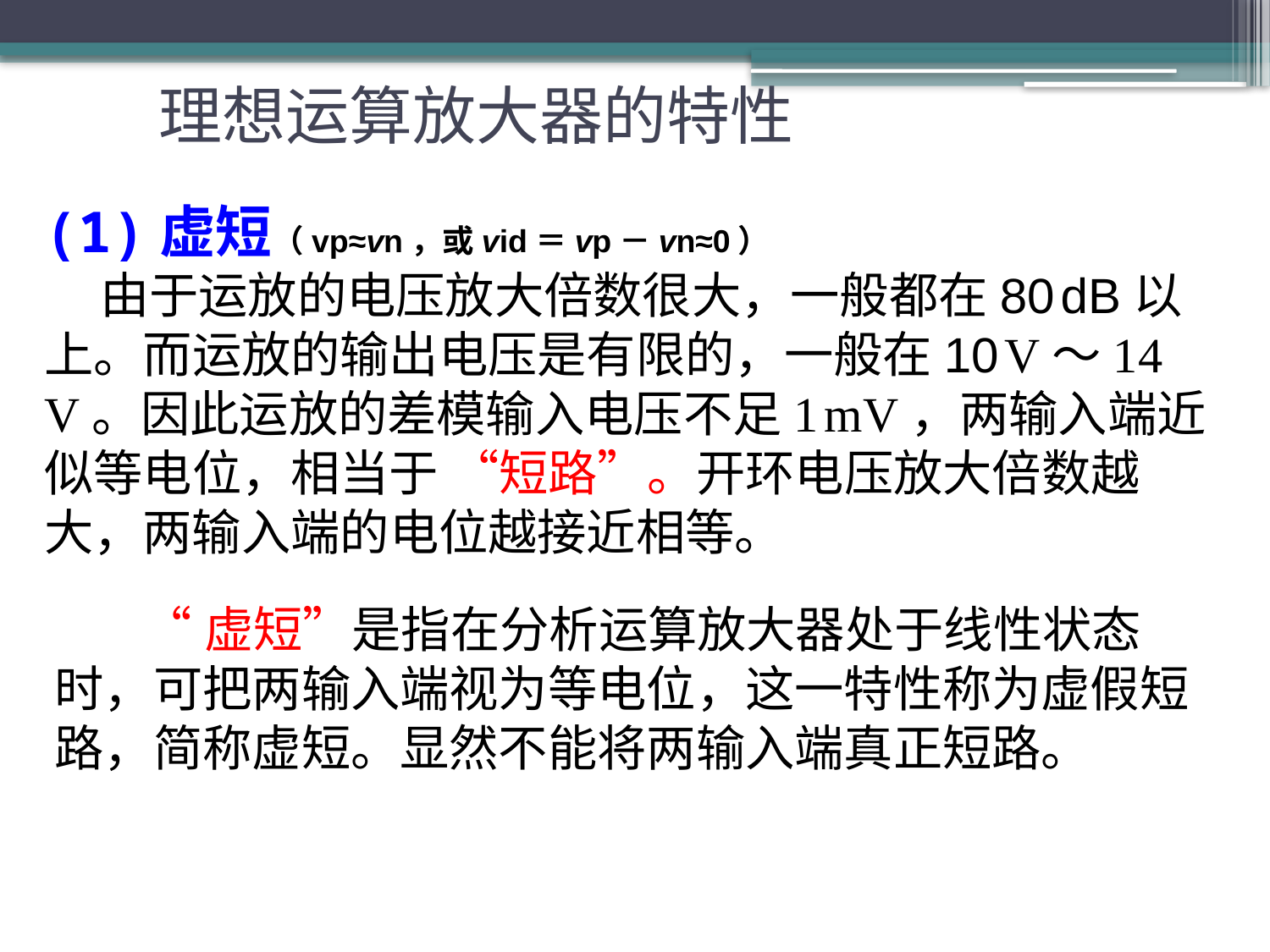

# 理想运算放大器的特性
(1)虚短（vp≈vn，或vid＝vp－vn≈0）
    由于运放的电压放大倍数很大，一般都在80 dB以上。而运放的输出电压是有限的，一般在10 V～14 V。因此运放的差模输入电压不足1 mV，两输入端近似等电位，相当于 “短路”。开环电压放大倍数越大，两输入端的电位越接近相等。
        “虚短”是指在分析运算放大器处于线性状态时，可把两输入端视为等电位，这一特性称为虚假短路，简称虚短。显然不能将两输入端真正短路。